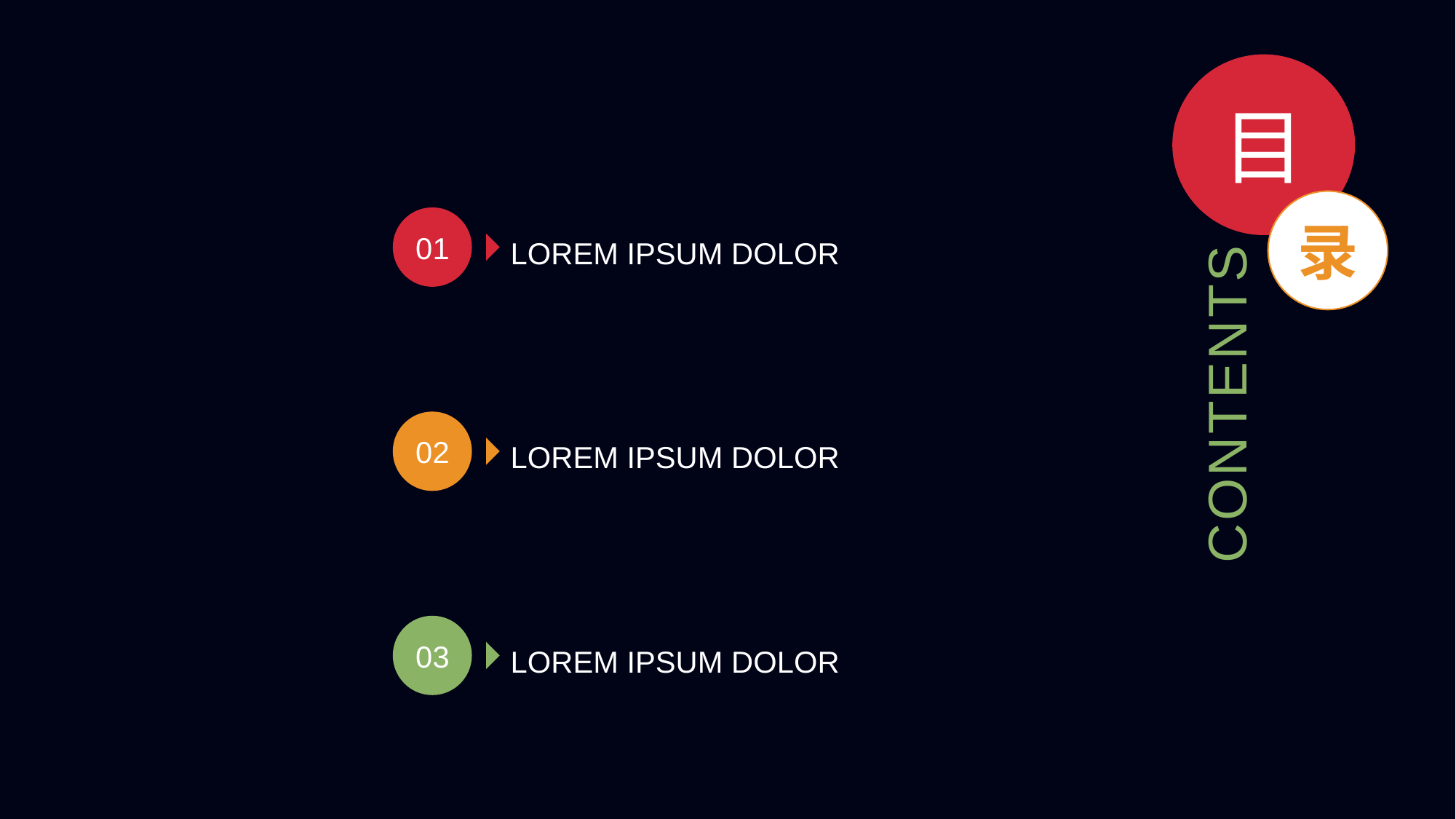

目
LOREM IPSUM DOLOR
01
录
CONTENTS
LOREM IPSUM DOLOR
02
LOREM IPSUM DOLOR
03